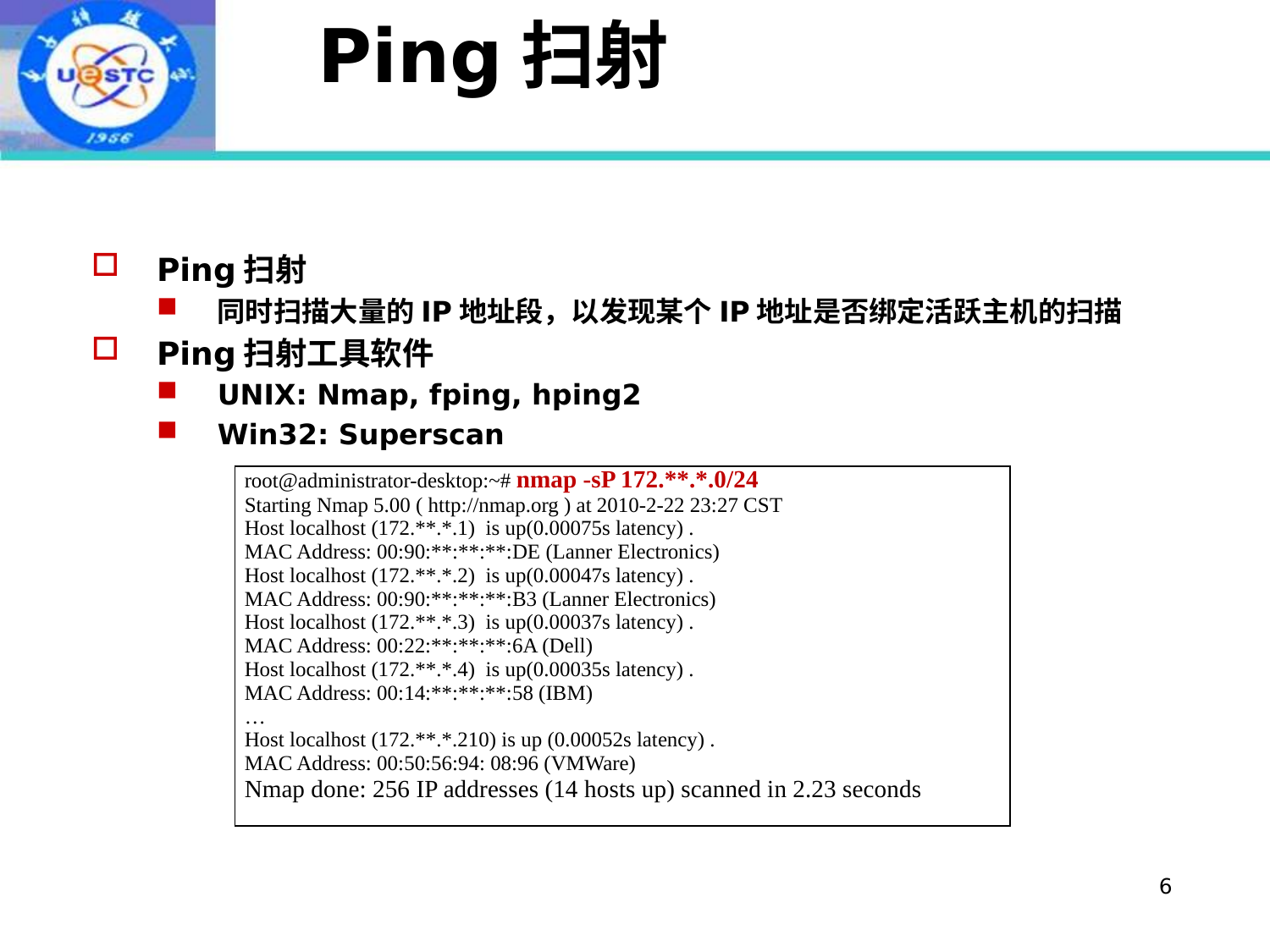

# Ping扫射
Ping扫射
同时扫描大量的IP地址段，以发现某个IP地址是否绑定活跃主机的扫描
Ping扫射工具软件
UNIX: Nmap, fping, hping2
Win32: Superscan
| root@administrator-desktop:~# nmap -sP 172.\*\*.\*.0/24 Starting Nmap 5.00 ( http://nmap.org ) at 2010-2-22 23:27 CST Host localhost (172.\*\*.\*.1) is up(0.00075s latency) . MAC Address: 00:90:\*\*:\*\*:\*\*:DE (Lanner Electronics) Host localhost (172.\*\*.\*.2) is up(0.00047s latency) . MAC Address: 00:90:\*\*:\*\*:\*\*:B3 (Lanner Electronics) Host localhost (172.\*\*.\*.3) is up(0.00037s latency) . MAC Address: 00:22:\*\*:\*\*:\*\*:6A (Dell) Host localhost (172.\*\*.\*.4) is up(0.00035s latency) . MAC Address: 00:14:\*\*:\*\*:\*\*:58 (IBM) … Host localhost (172.\*\*.\*.210) is up (0.00052s latency) . MAC Address: 00:50:56:94: 08:96 (VMWare) Nmap done: 256 IP addresses (14 hosts up) scanned in 2.23 seconds |
| --- |
6